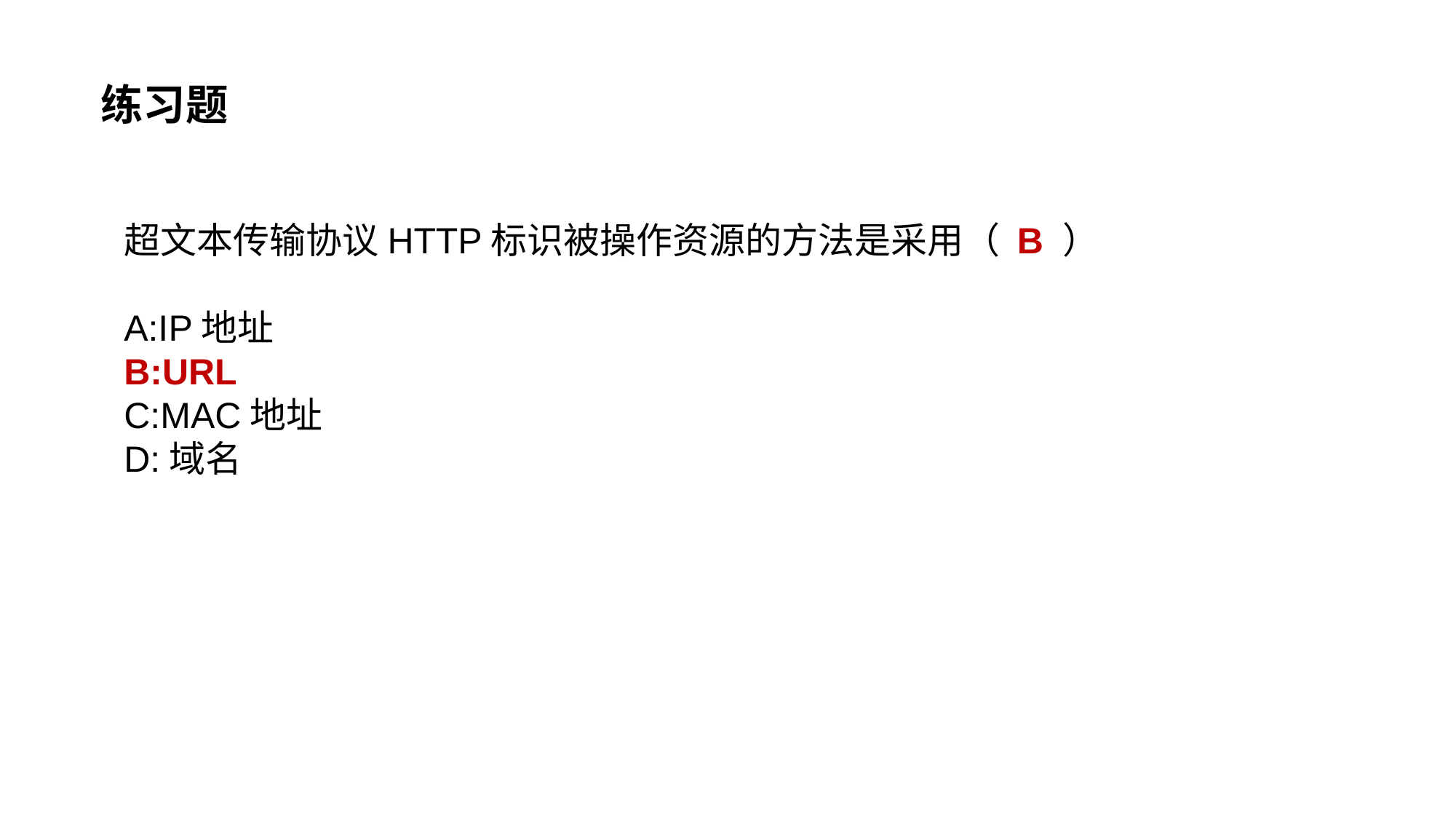

练习题
超文本传输协议HTTP标识被操作资源的方法是采用（ B ）

A:IP地址
B:URL
C:MAC地址
D:域名